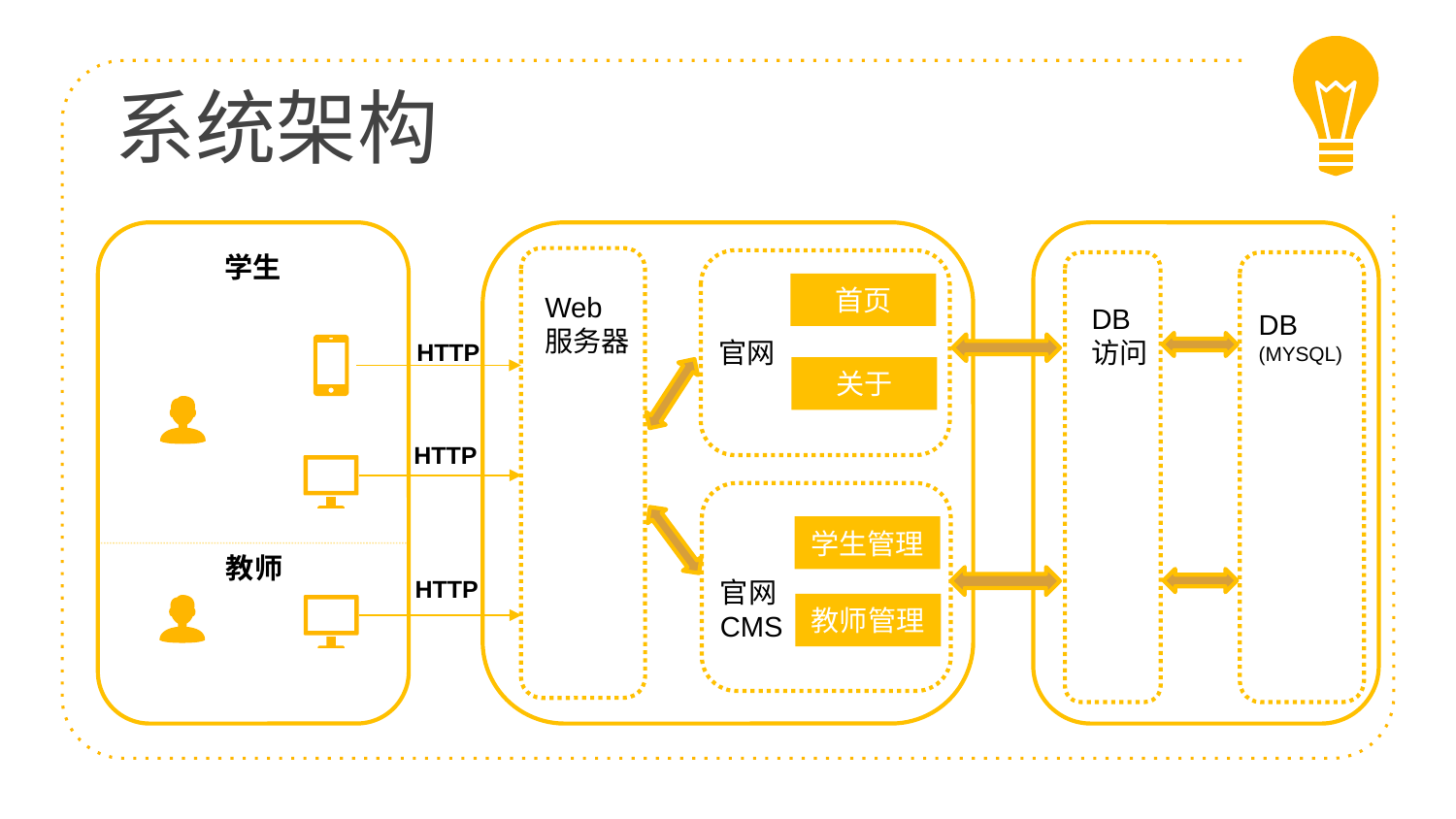

# 系统架构

学生

首页
Web
服务器
DB
访问
DB
(MYSQL)
官网
HTTP

关于

HTTP

学生管理

教师
HTTP

官网
CMS

教师管理